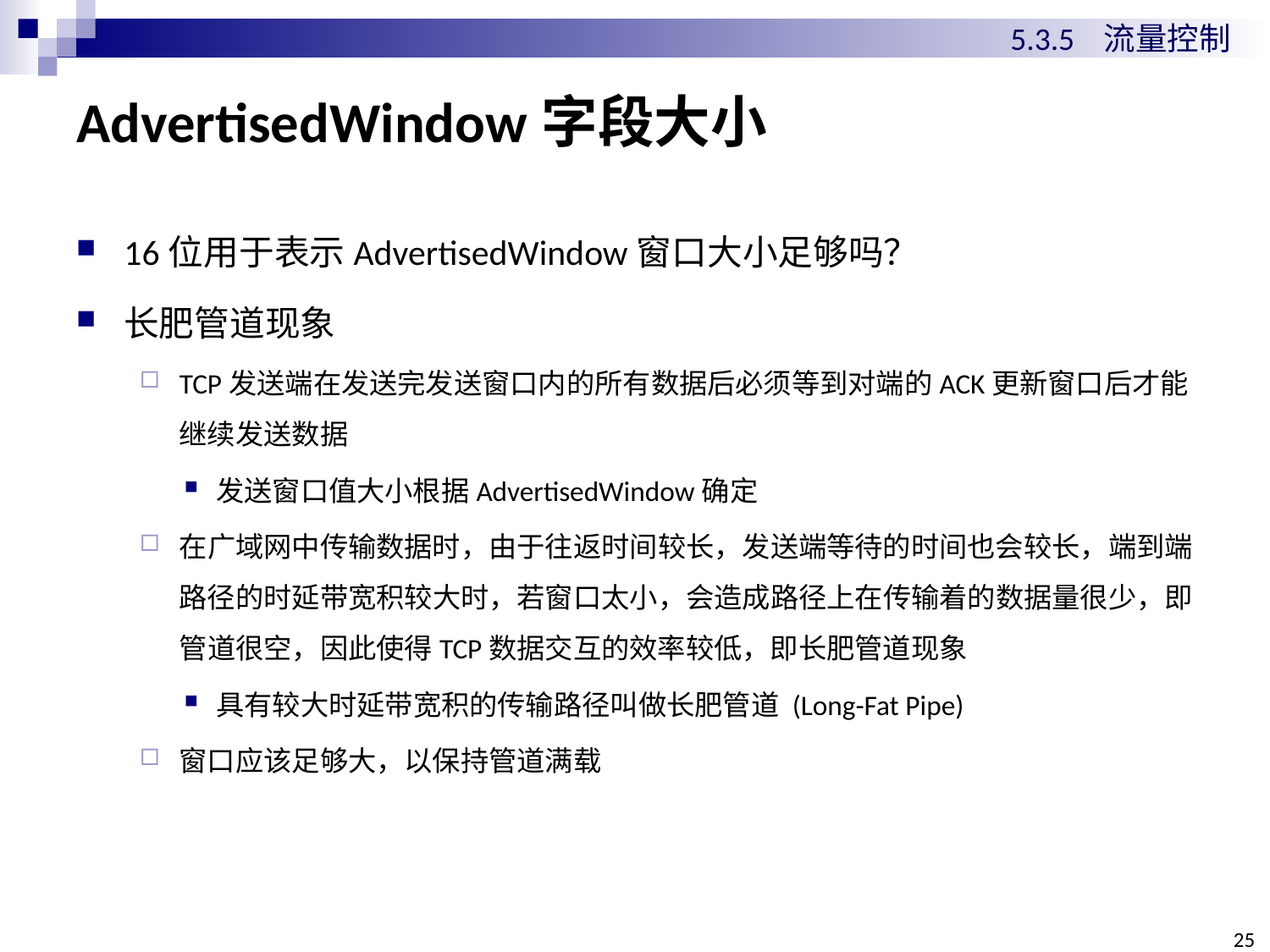

5.3.5   流量控制
# AdvertisedWindow字段大小
16位用于表示AdvertisedWindow窗口大小足够吗？
长肥管道现象
TCP发送端在发送完发送窗口内的所有数据后必须等到对端的ACK更新窗口后才能继续发送数据
发送窗口值大小根据AdvertisedWindow确定
在广域网中传输数据时，由于往返时间较长，发送端等待的时间也会较长，端到端路径的时延带宽积较大时，若窗口太小，会造成路径上在传输着的数据量很少，即管道很空，因此使得TCP数据交互的效率较低，即长肥管道现象
具有较大时延带宽积的传输路径叫做长肥管道 (Long-Fat Pipe)
窗口应该足够大，以保持管道满载

25